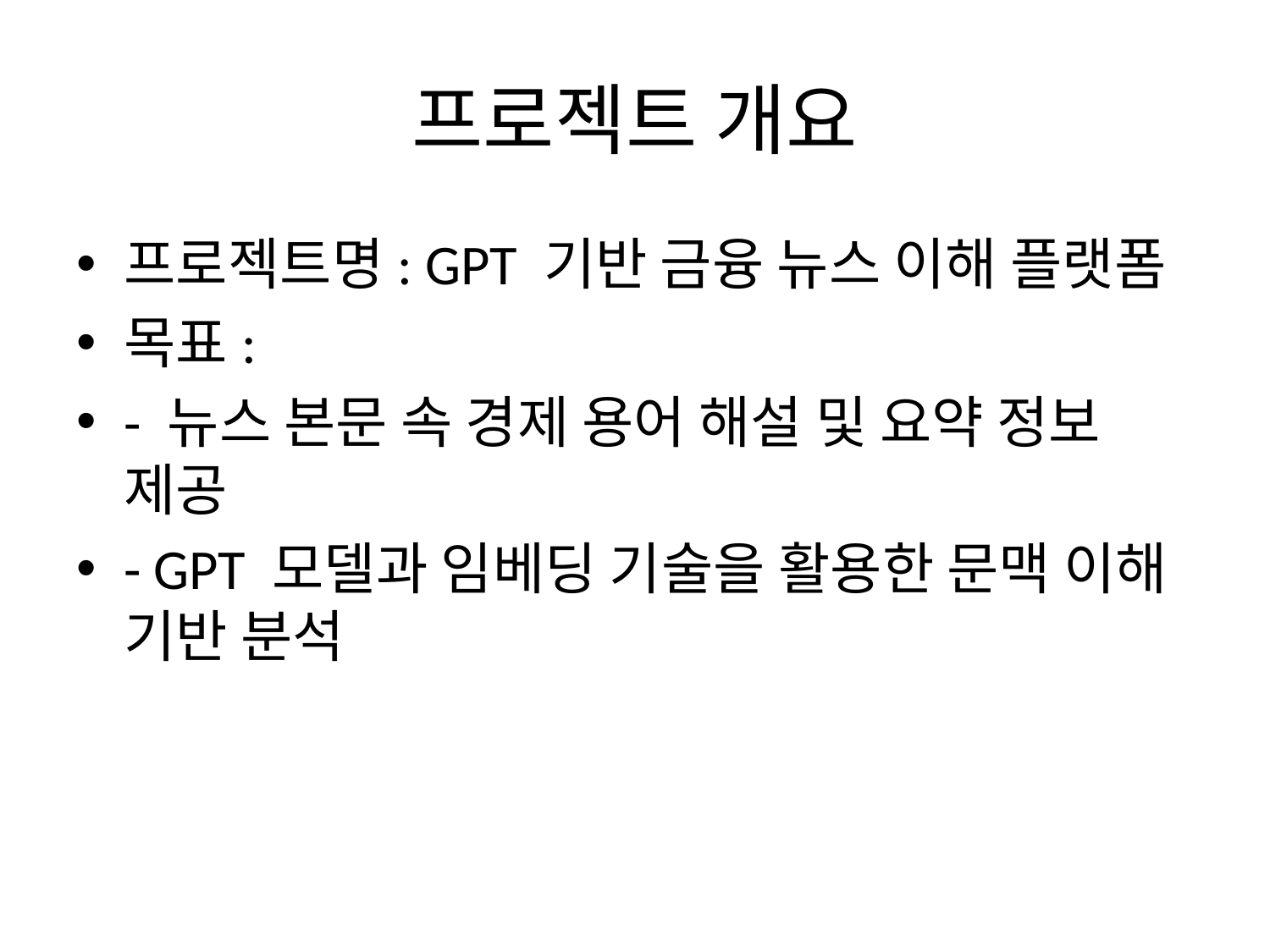

# 프로젝트 개요
프로젝트명: GPT 기반 금융 뉴스 이해 플랫폼
목표:
- 뉴스 본문 속 경제 용어 해설 및 요약 정보 제공
- GPT 모델과 임베딩 기술을 활용한 문맥 이해 기반 분석